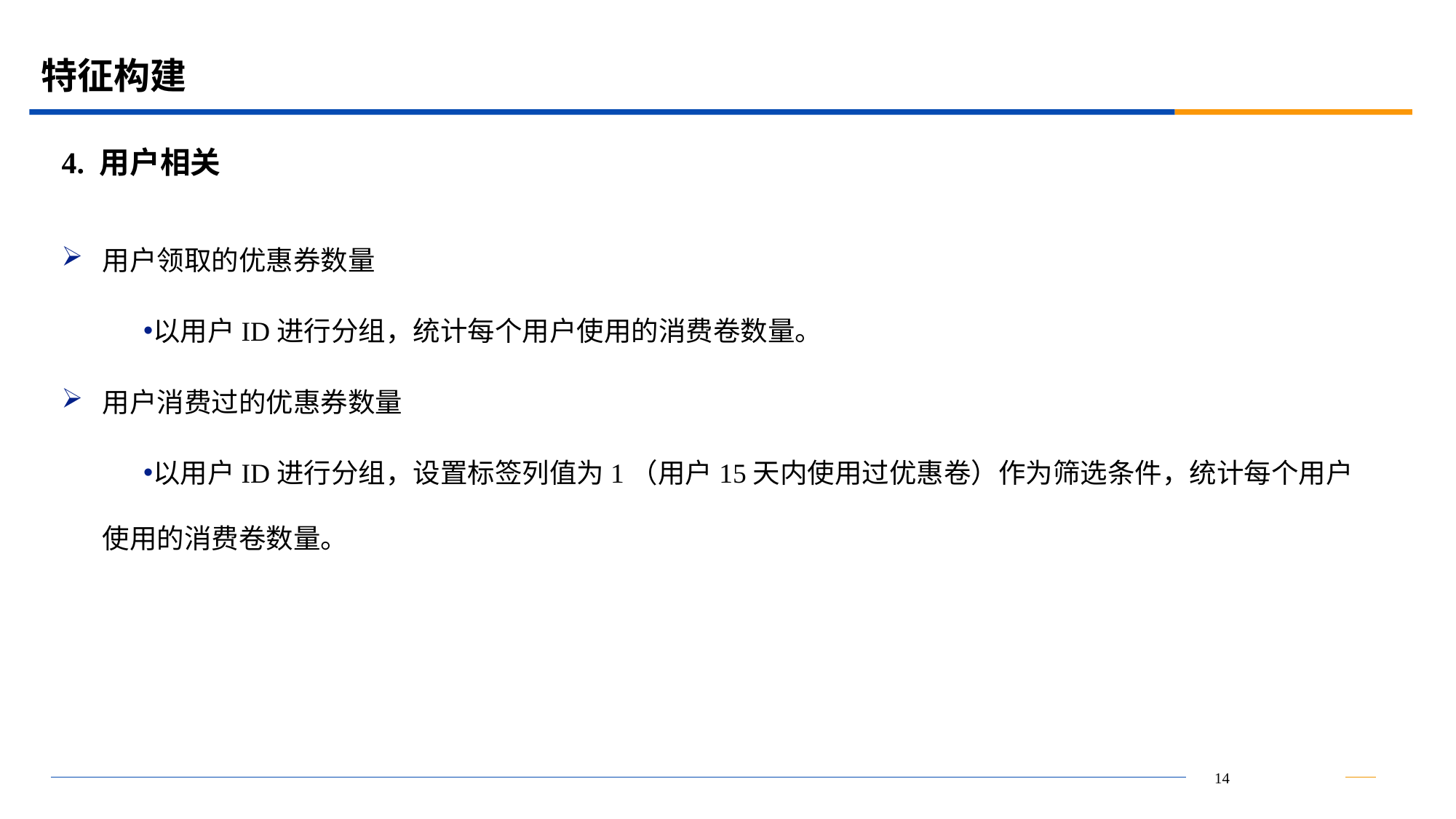

# 特征构建
4. 用户相关
用户领取的优惠券数量
以用户ID进行分组，统计每个用户使用的消费卷数量。
用户消费过的优惠券数量
以用户ID进行分组，设置标签列值为1（用户15天内使用过优惠卷）作为筛选条件，统计每个用户使用的消费卷数量。